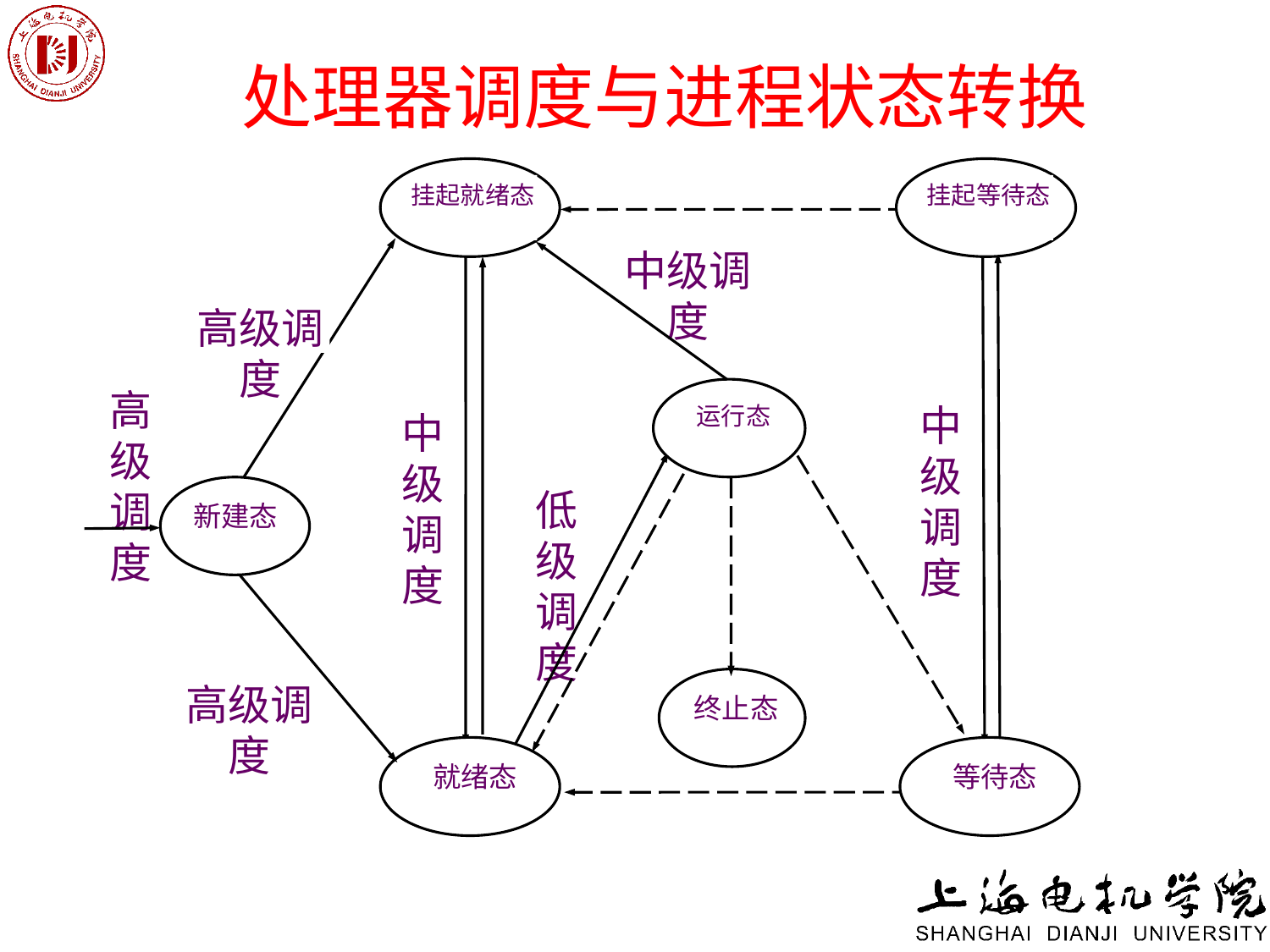

# 处理器调度与进程状态转换

挂起就绪态

挂起等待态

中级调度

高级调度
高级调度

运行态
中级调度
中级调度

新建态

低级调度

终止态
高级调度

就绪态

等待态